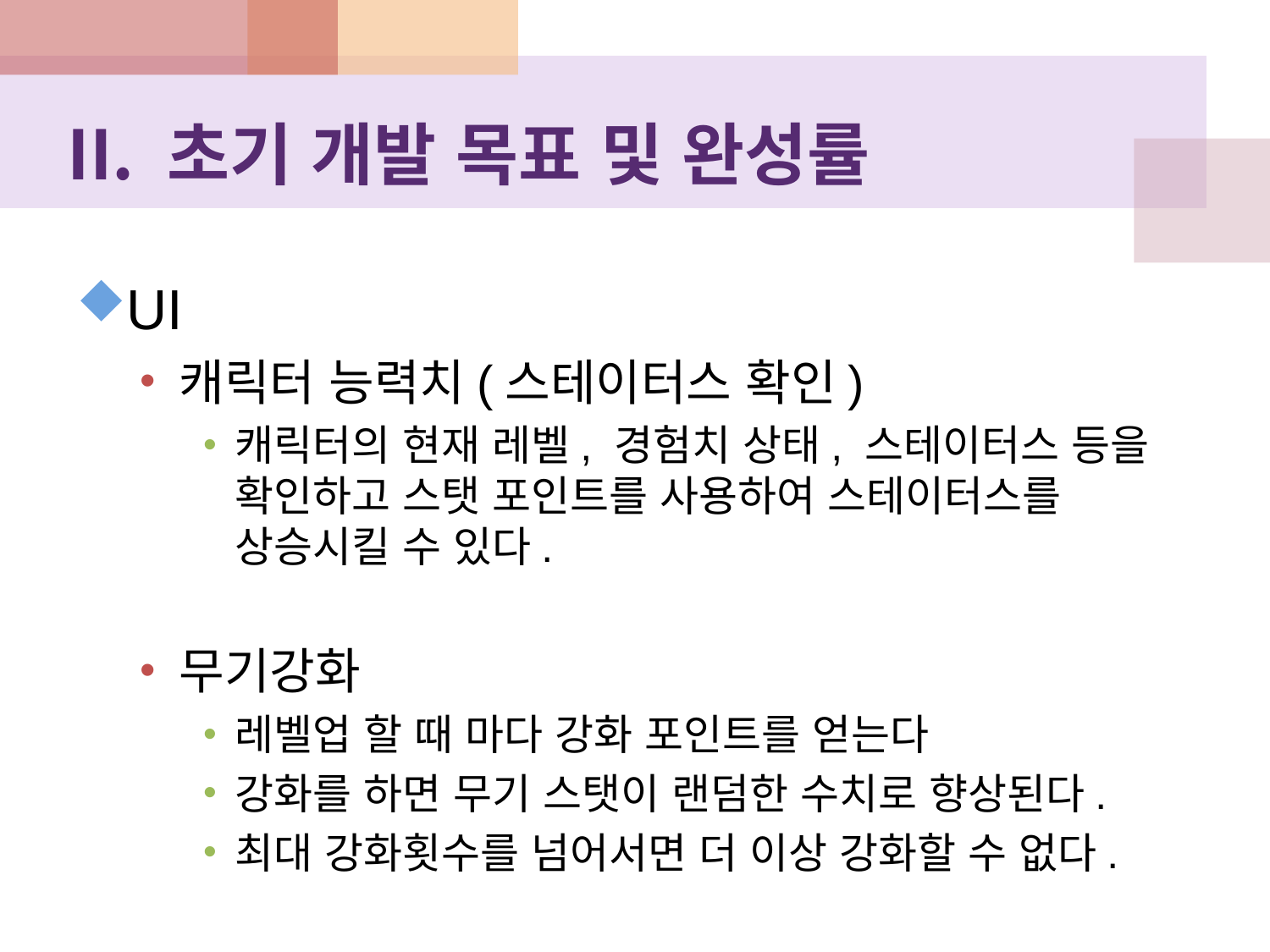

초기 개발 목표 및 완성률
UI
캐릭터 능력치(스테이터스 확인)
캐릭터의 현재 레벨, 경험치 상태, 스테이터스 등을 확인하고 스탯 포인트를 사용하여 스테이터스를 상승시킬 수 있다.

무기강화
레벨업 할 때 마다 강화 포인트를 얻는다
강화를 하면 무기 스탯이 랜덤한 수치로 향상된다.
최대 강화횟수를 넘어서면 더 이상 강화할 수 없다.